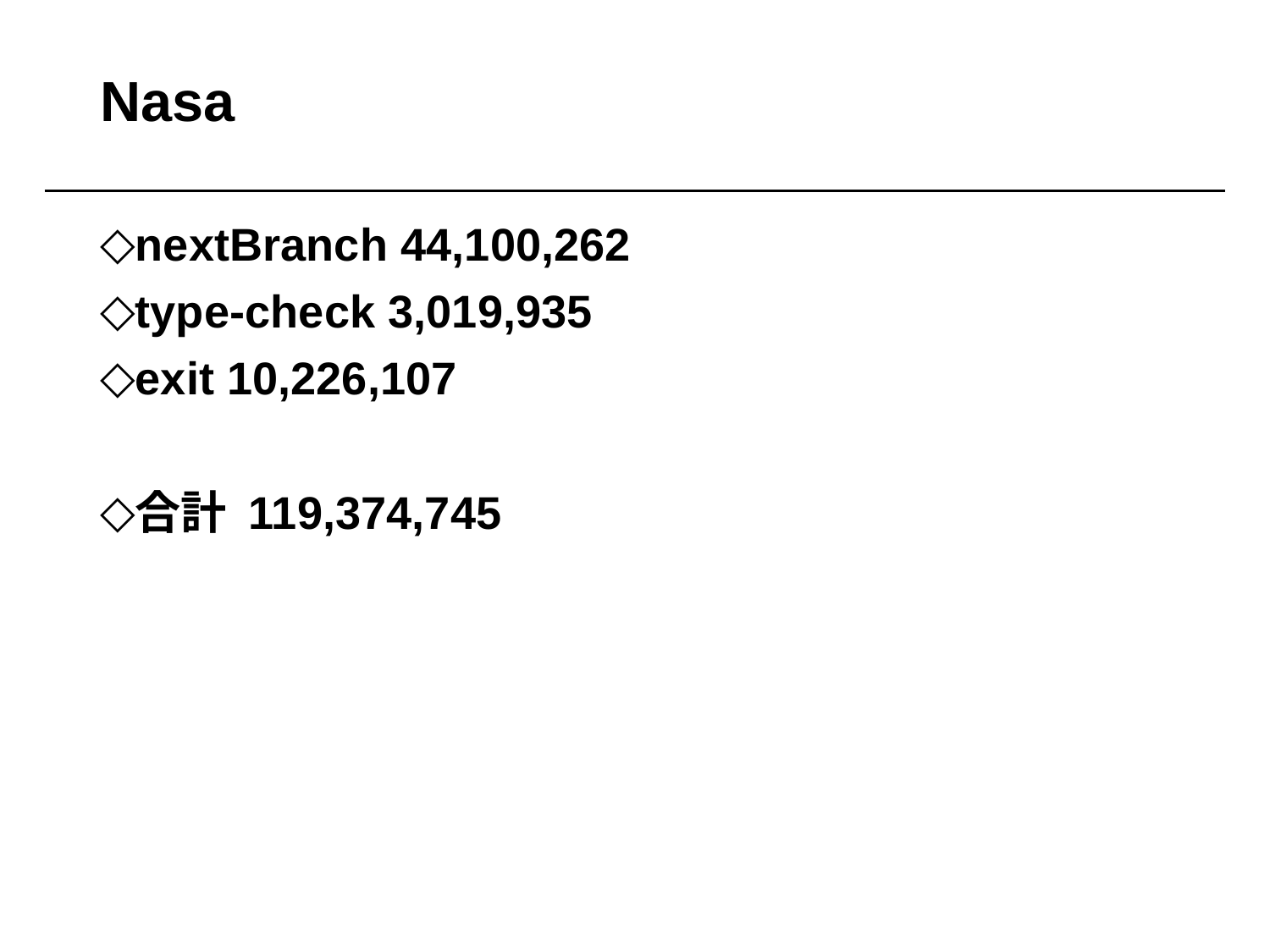

# Nasa
nextBranch 44,100,262
type-check 3,019,935
exit 10,226,107

合計 119,374,745